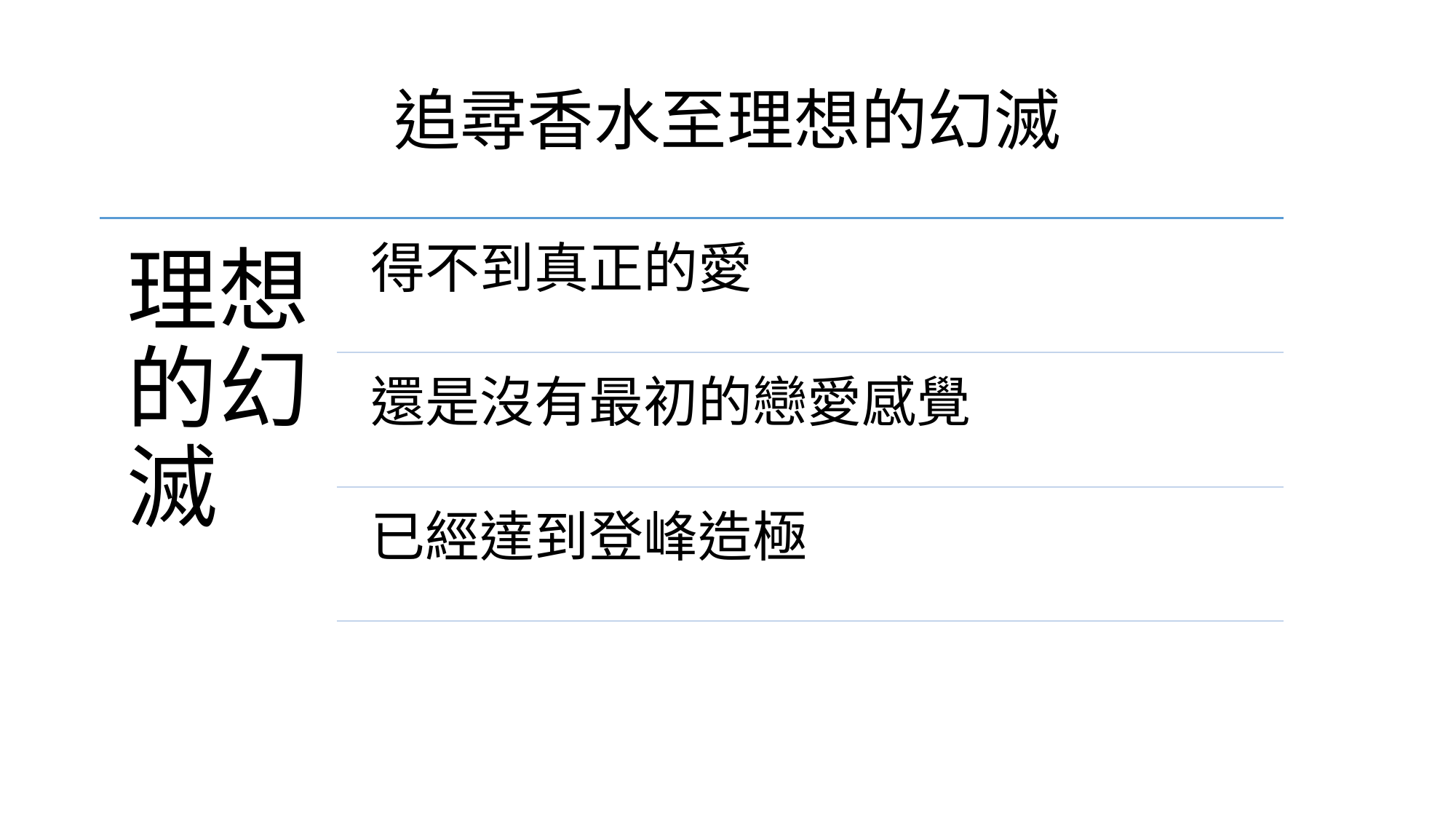

# 追尋香水至理想的幻滅

理想的幻滅

得不到真正的愛

還是沒有最初的戀愛感覺

已經達到登峰造極